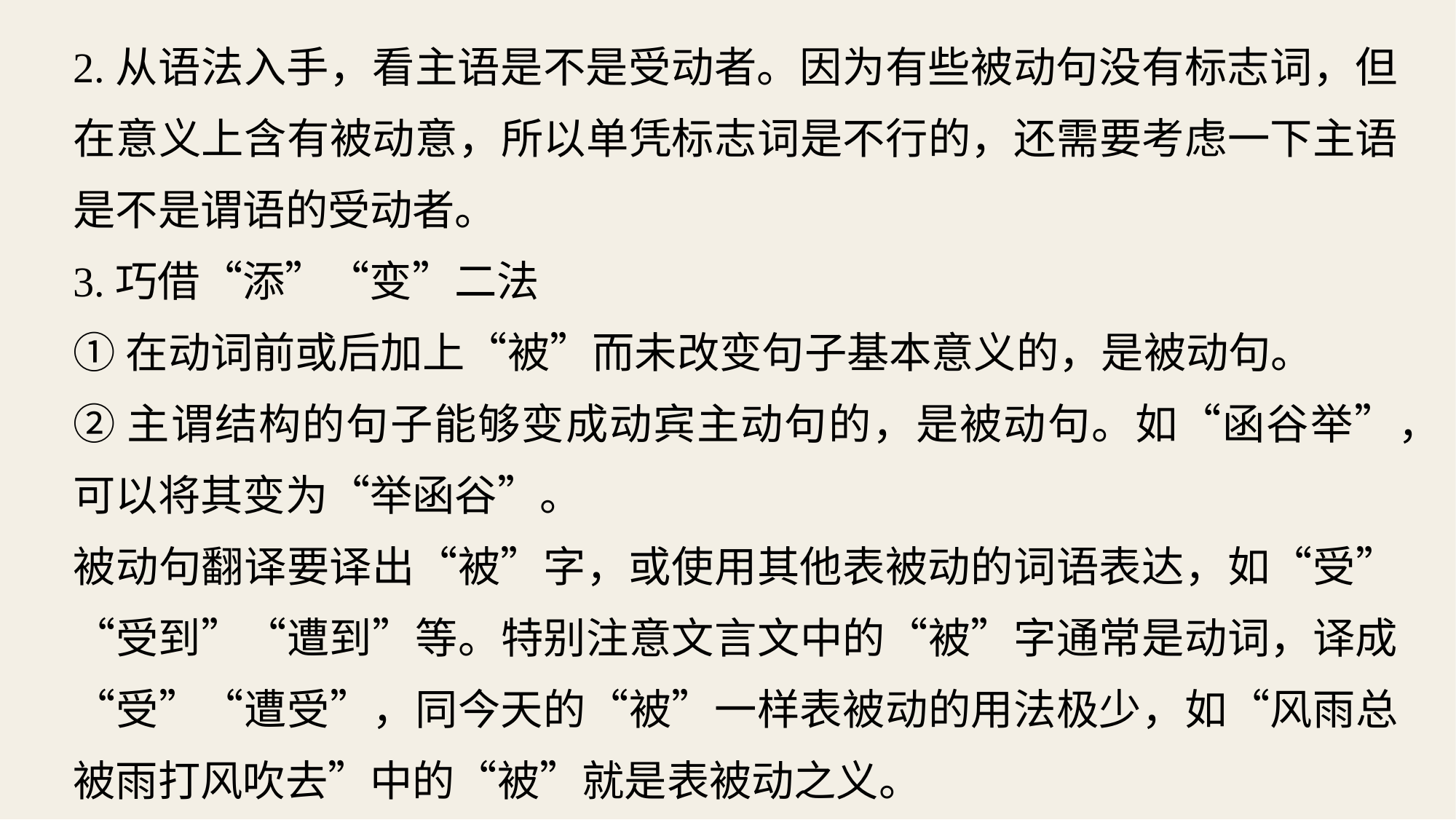

2.从语法入手，看主语是不是受动者。因为有些被动句没有标志词，但在意义上含有被动意，所以单凭标志词是不行的，还需要考虑一下主语是不是谓语的受动者。
3.巧借“添”“变”二法
①在动词前或后加上“被”而未改变句子基本意义的，是被动句。
②主谓结构的句子能够变成动宾主动句的，是被动句。如“函谷举”，可以将其变为“举函谷”。
被动句翻译要译出“被”字，或使用其他表被动的词语表达，如“受”“受到”“遭到”等。特别注意文言文中的“被”字通常是动词，译成“受”“遭受”，同今天的“被”一样表被动的用法极少，如“风雨总被雨打风吹去”中的“被”就是表被动之义。